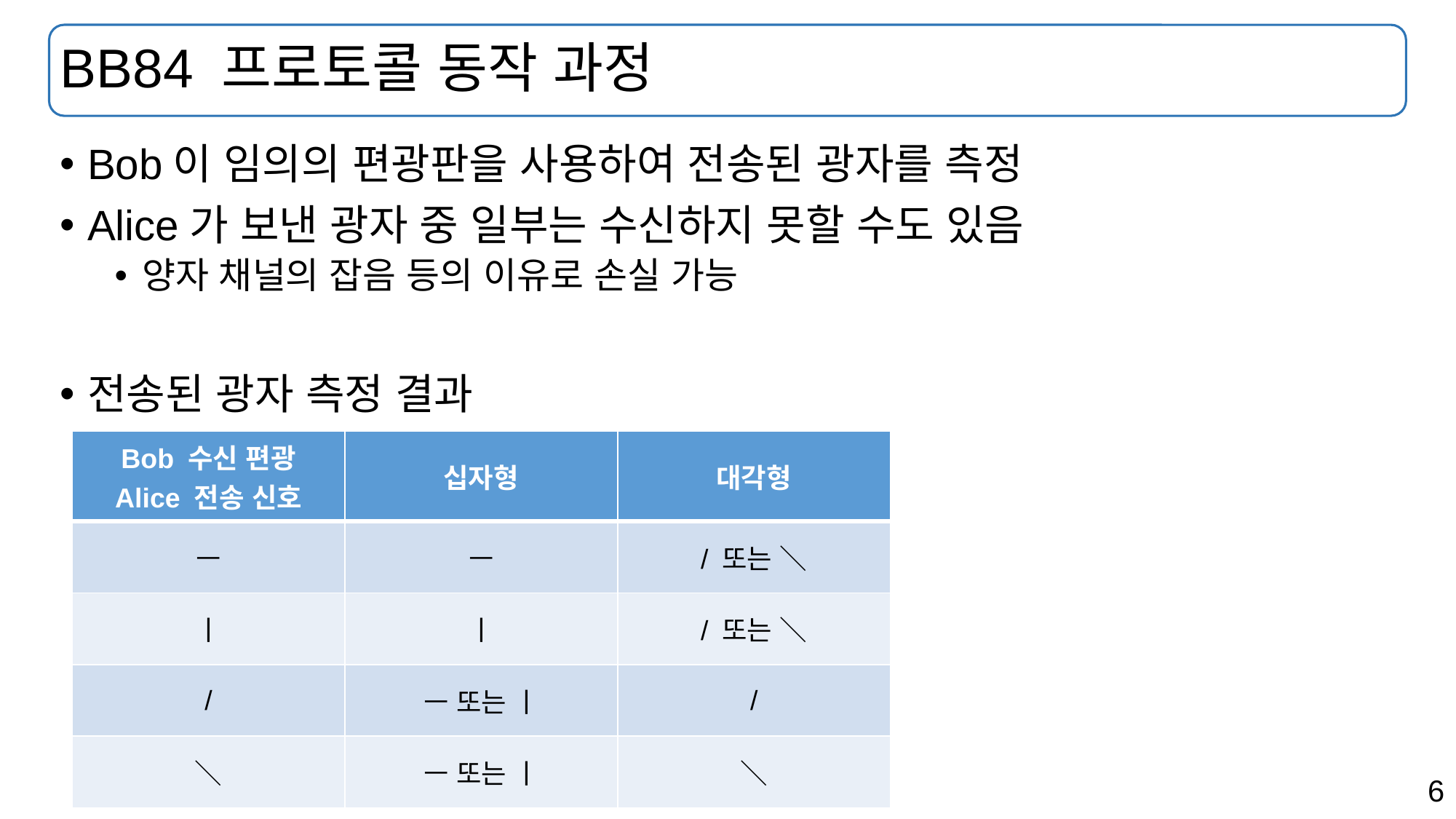

# BB84 프로토콜 동작 과정
Bob이 임의의 편광판을 사용하여 전송된 광자를 측정
Alice가 보낸 광자 중 일부는 수신하지 못할 수도 있음
양자 채널의 잡음 등의 이유로 손실 가능

전송된 광자 측정 결과
| Bob 수신 편광 Alice 전송 신호 | 십자형 | 대각형 |
| --- | --- | --- |
| ㅡ | ㅡ | / 또는 ＼ |
| ㅣ | ㅣ | / 또는 ＼ |
| / | ㅡ 또는 ㅣ | / |
| ＼ | ㅡ 또는 ㅣ | ＼ |